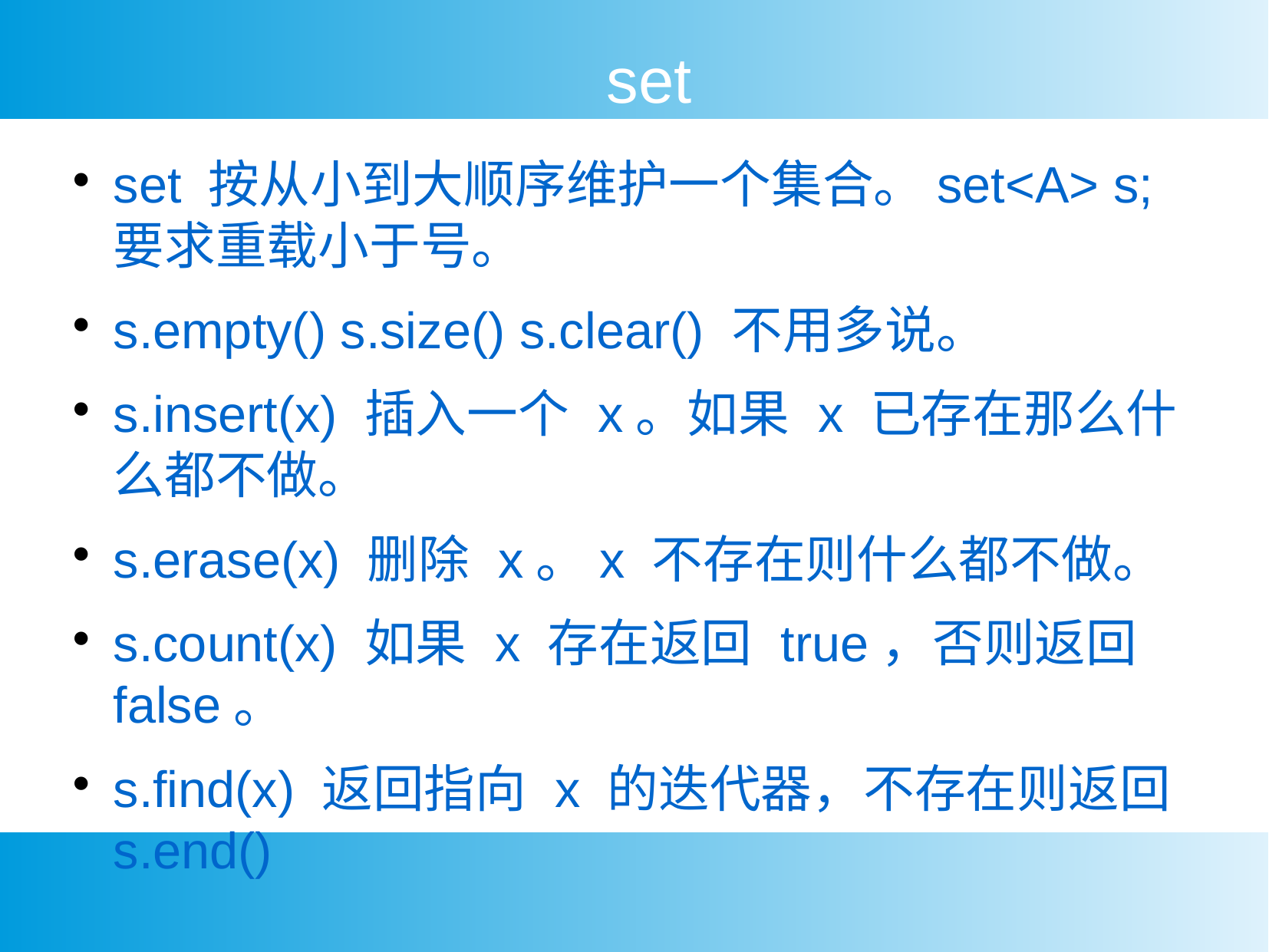

set
set 按从小到大顺序维护一个集合。set<A> s; 要求重载小于号。
s.empty() s.size() s.clear() 不用多说。
s.insert(x) 插入一个 x。如果 x 已存在那么什么都不做。
s.erase(x) 删除 x。x 不存在则什么都不做。
s.count(x) 如果 x 存在返回 true，否则返回 false。
s.find(x) 返回指向 x 的迭代器，不存在则返回 s.end()